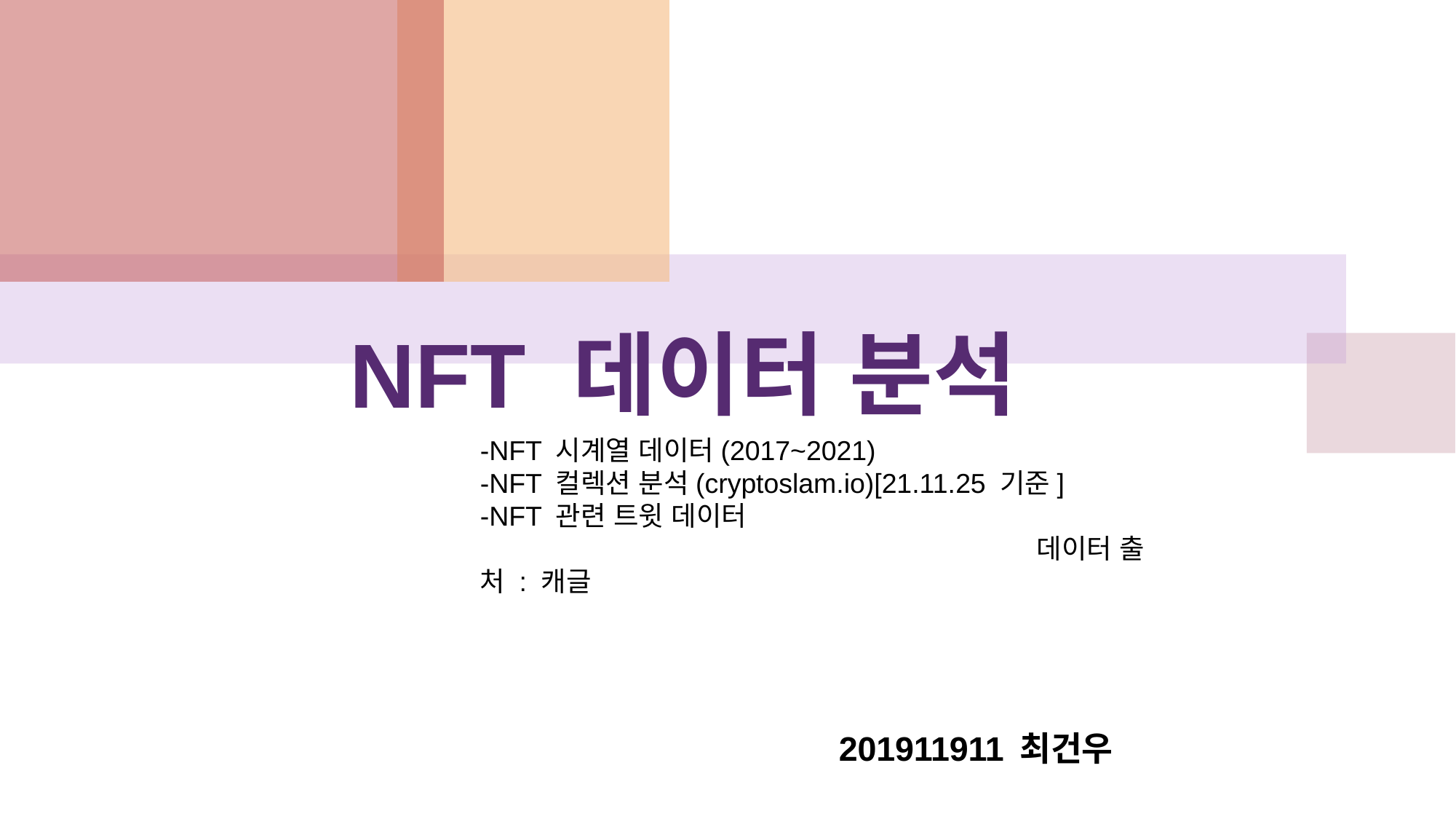

NFT 데이터 분석

-NFT 시계열 데이터(2017~2021)
-NFT 컬렉션 분석(cryptoslam.io)[21.11.25 기준]
-NFT 관련 트윗 데이터
                                                                        데이터 출처 : 캐글
# 201911911 최건우